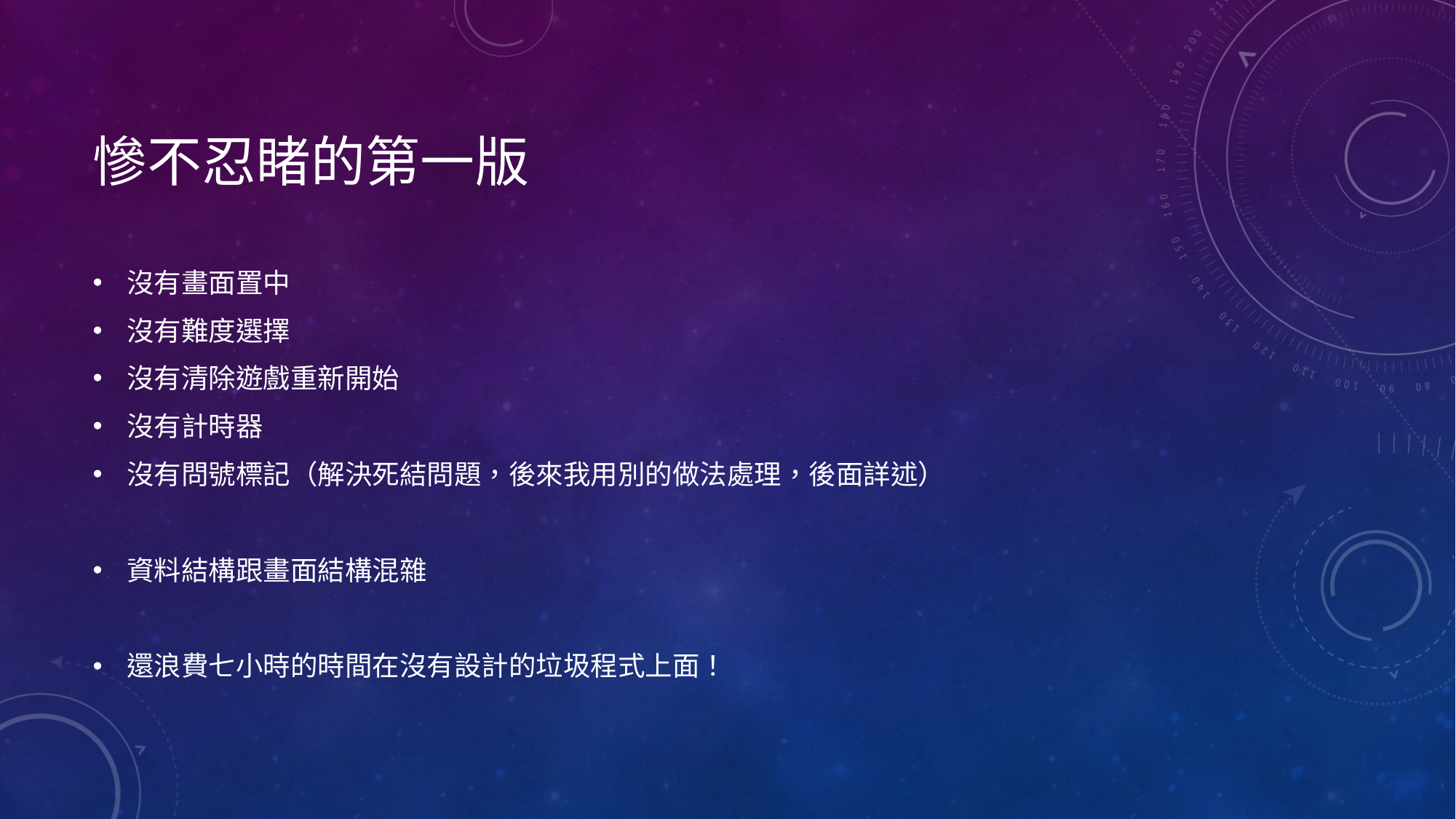

# 慘不忍睹的第一版
沒有畫面置中
沒有難度選擇
沒有清除遊戲重新開始
沒有計時器
沒有問號標記（解決死結問題，後來我用別的做法處理，後面詳述）

資料結構跟畫面結構混雜

還浪費七小時的時間在沒有設計的垃圾程式上面！